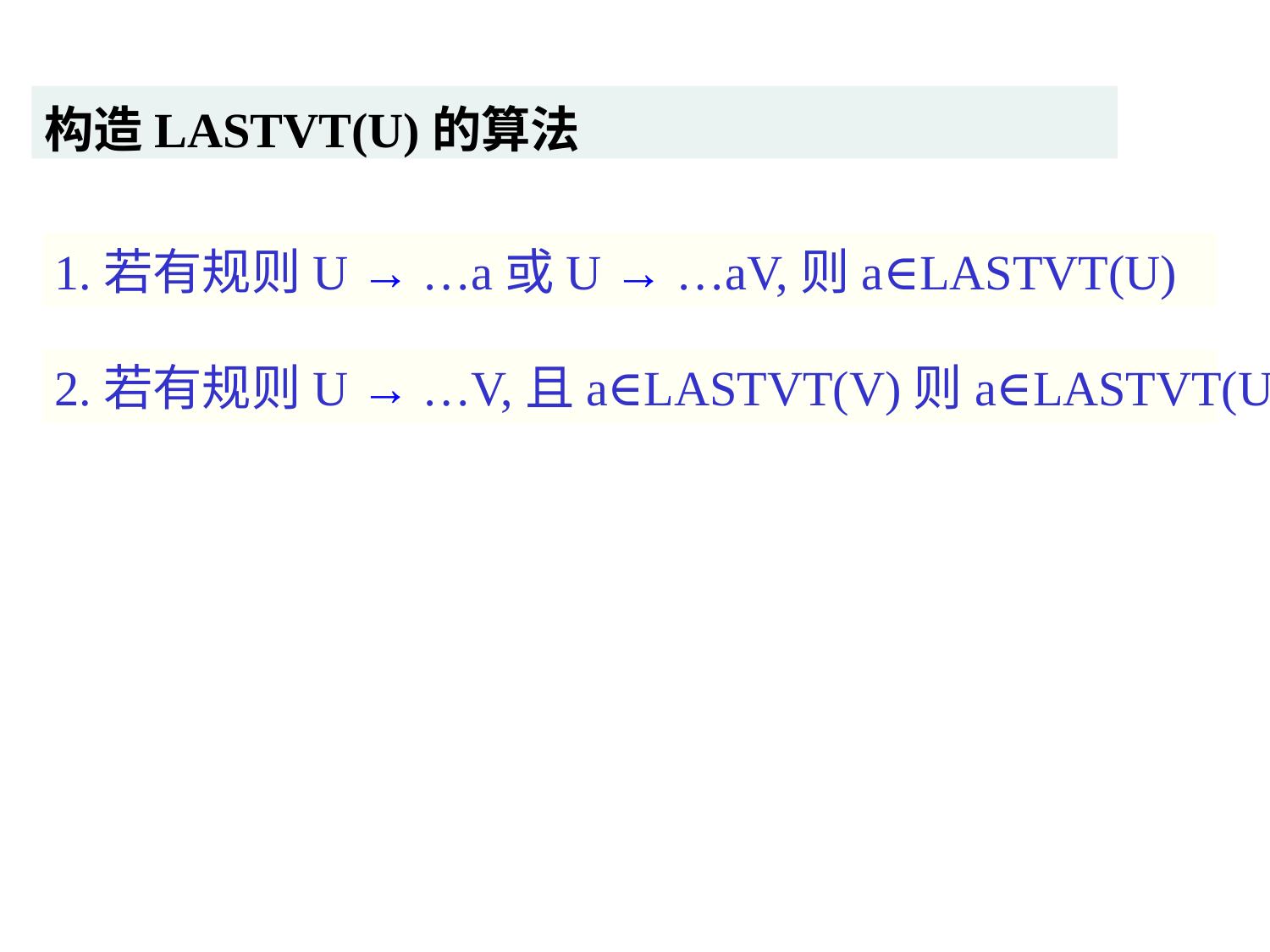

构造LASTVT(U)的算法
1.若有规则U → …a或U → …aV,则a∈LASTVT(U)
2.若有规则U → …V,且a∈LASTVT(V)则a∈LASTVT(U)